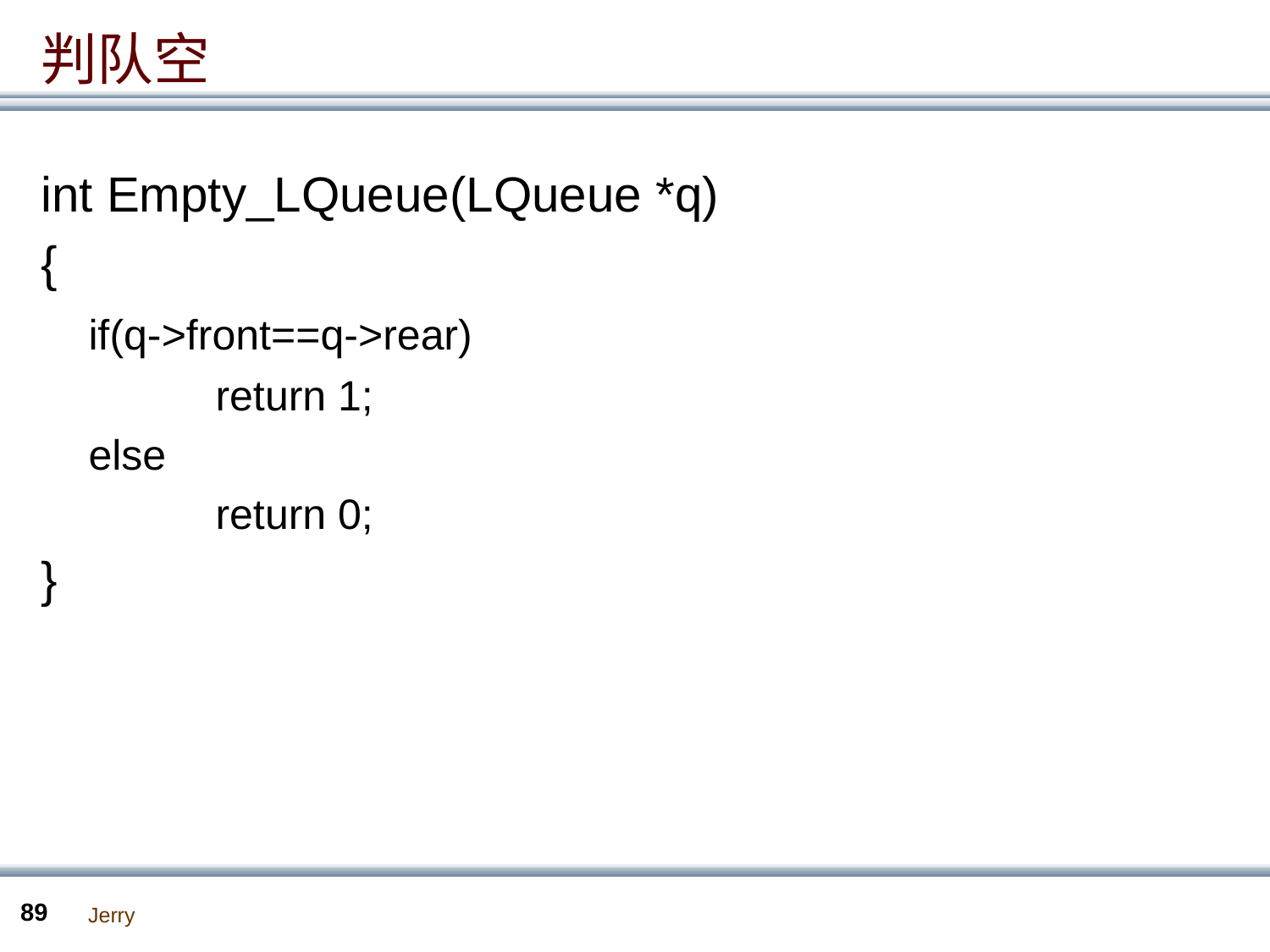

# 判队空
int Empty_LQueue(LQueue *q)
{
	if(q->front==q->rear)
		return 1;
	else
		return 0;
}